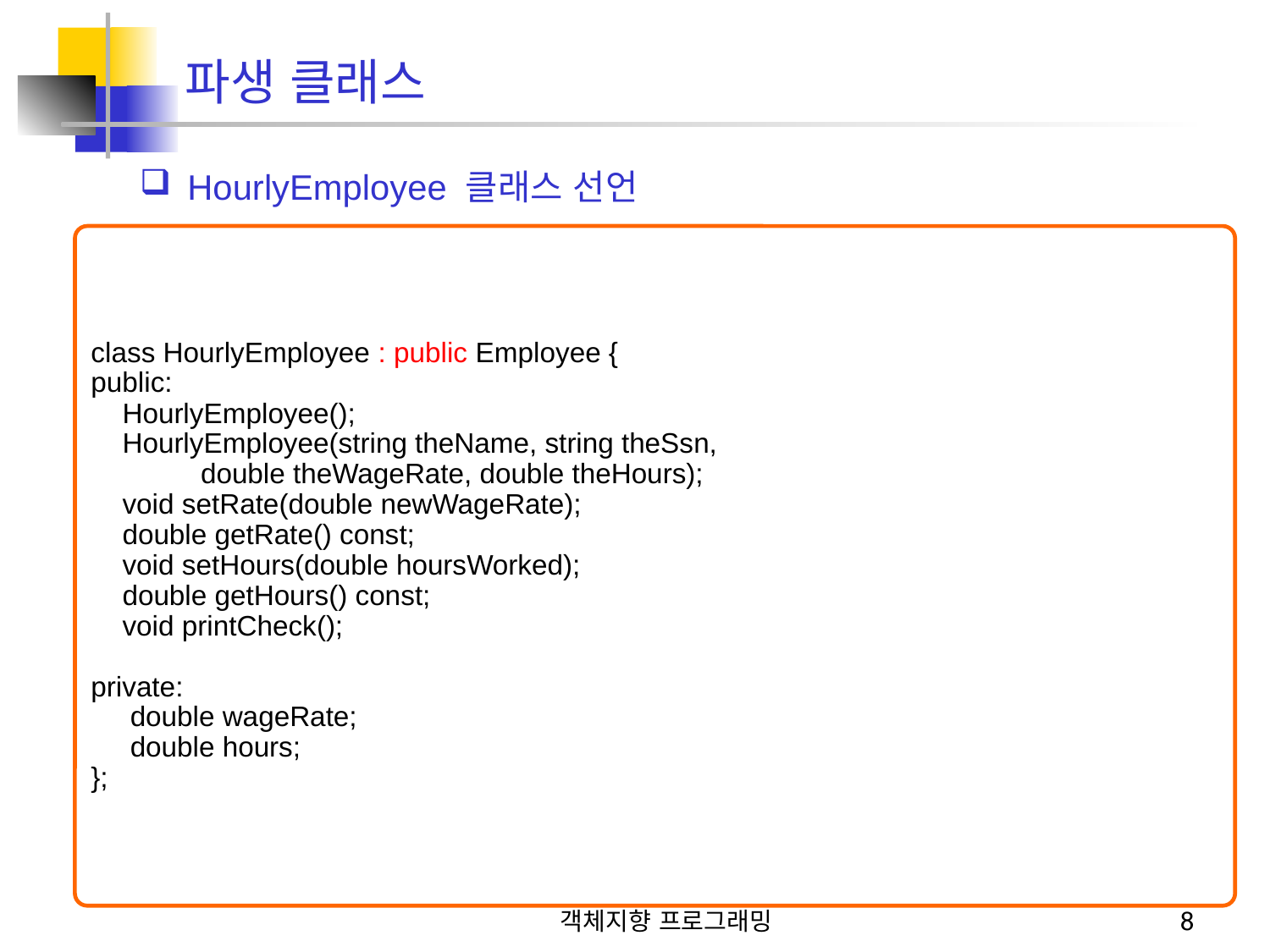

파생 클래스
HourlyEmployee 클래스 선언
class HourlyEmployee : public Employee {
public:
    HourlyEmployee();
    HourlyEmployee(string theName, string theSsn,
              double theWageRate, double theHours);
    void setRate(double newWageRate);
    double getRate() const;
    void setHours(double hoursWorked);
    double getHours() const;
    void printCheck();

private:
     double wageRate;
     double hours;
};
객체지향 프로그래밍
8